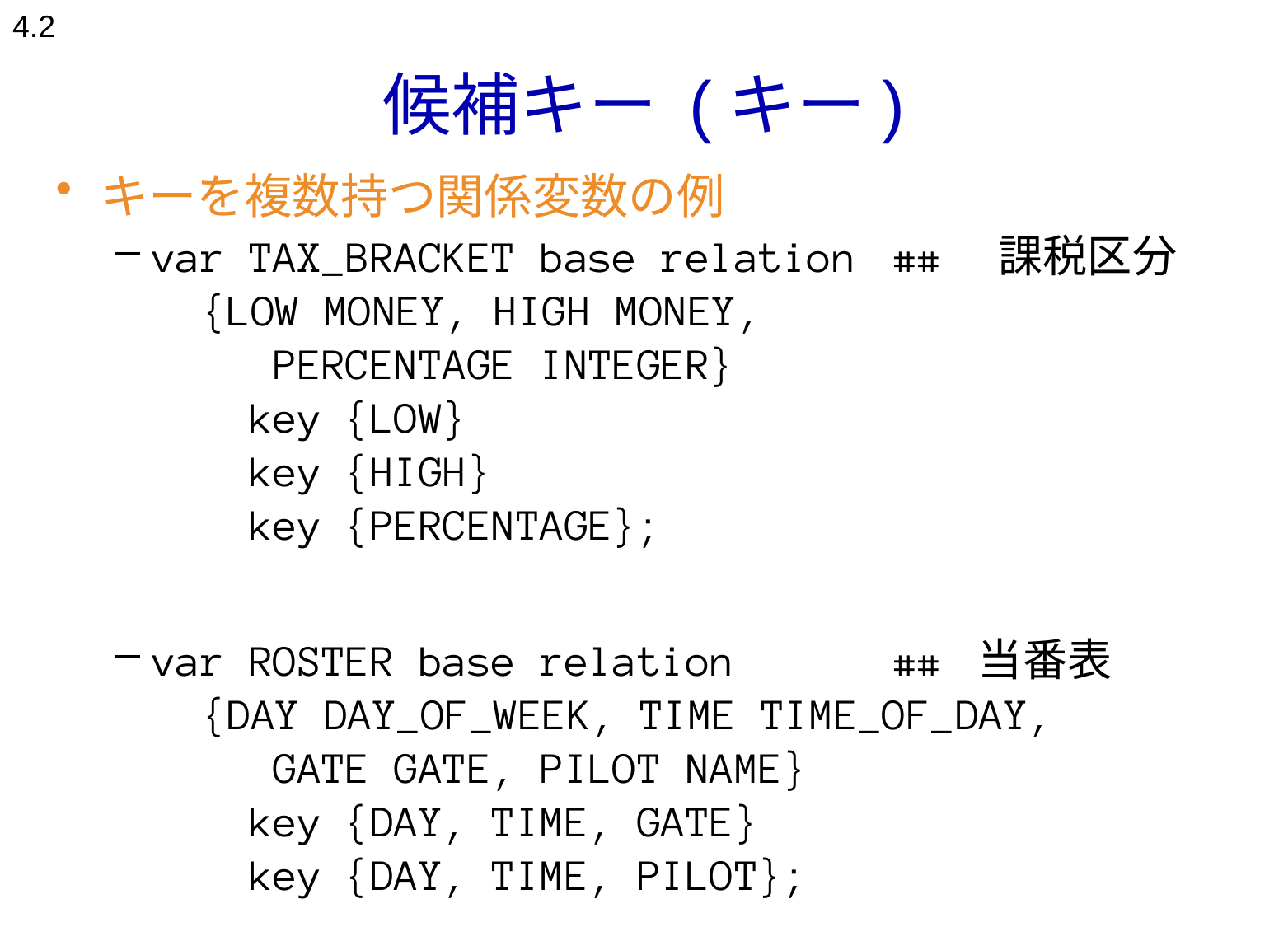

4.2
# 候補キー (キー)
キーを複数持つ関係変数の例
var TAX_BRACKET base relation	##　課税区分
    {LOW MONEY, HIGH MONEY,
     PERCENTAGE INTEGER}
    key {LOW}
    key {HIGH}
    key {PERCENTAGE};

var ROSTER base relation		## 当番表
    {DAY DAY_OF_WEEK, TIME TIME_OF_DAY,
     GATE GATE, PILOT NAME}
    key {DAY, TIME, GATE}
    key {DAY, TIME, PILOT};